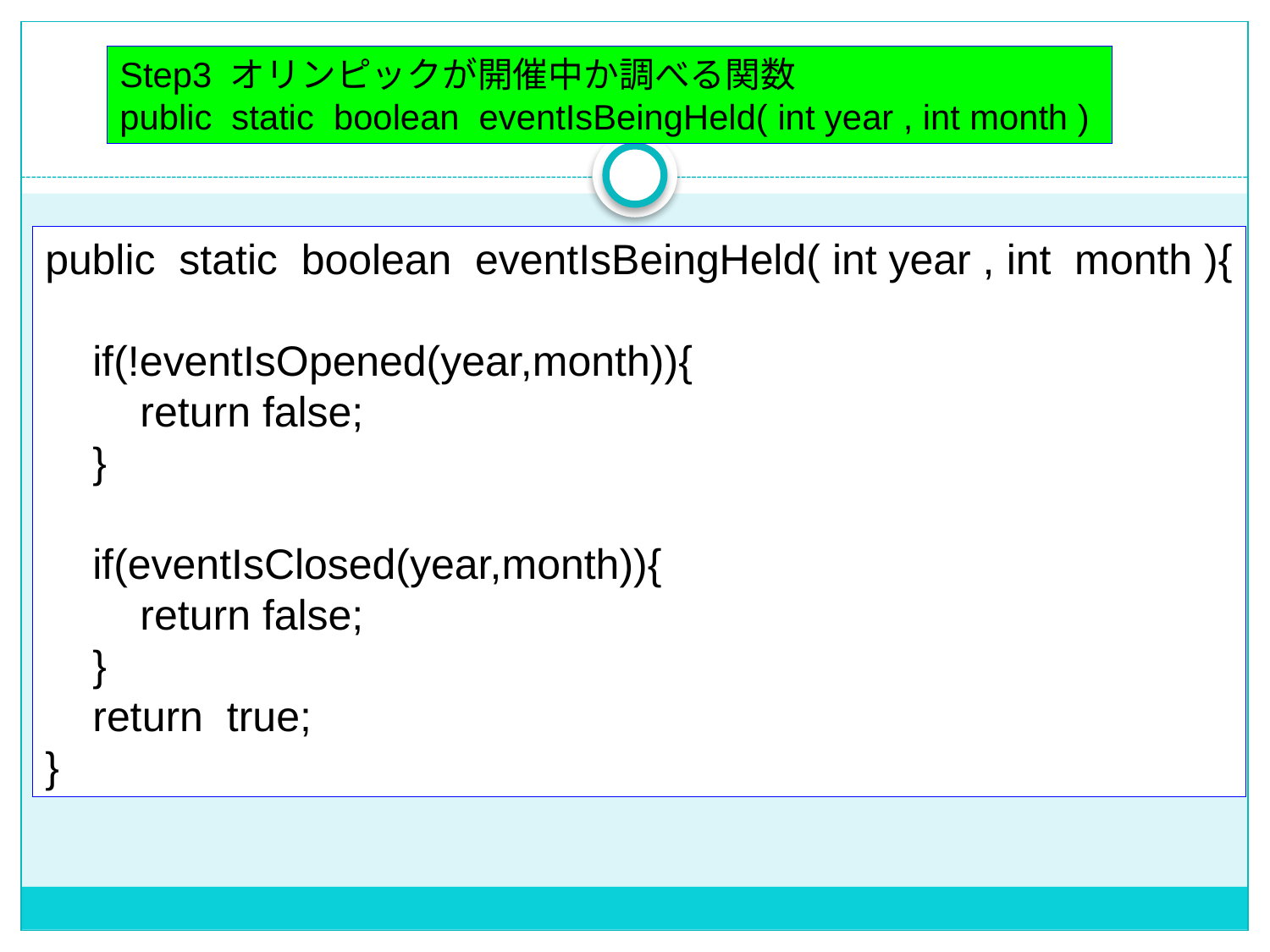

Step3 オリンピックが開催中か調べる関数
public  static  boolean  eventIsBeingHeld( int year , int month )
public  static  boolean  eventIsBeingHeld( int year , int  month ){

    if(!eventIsOpened(year,month)){
        return false;
    }

    if(eventIsClosed(year,month)){
        return false;
    }
    return  true;
}